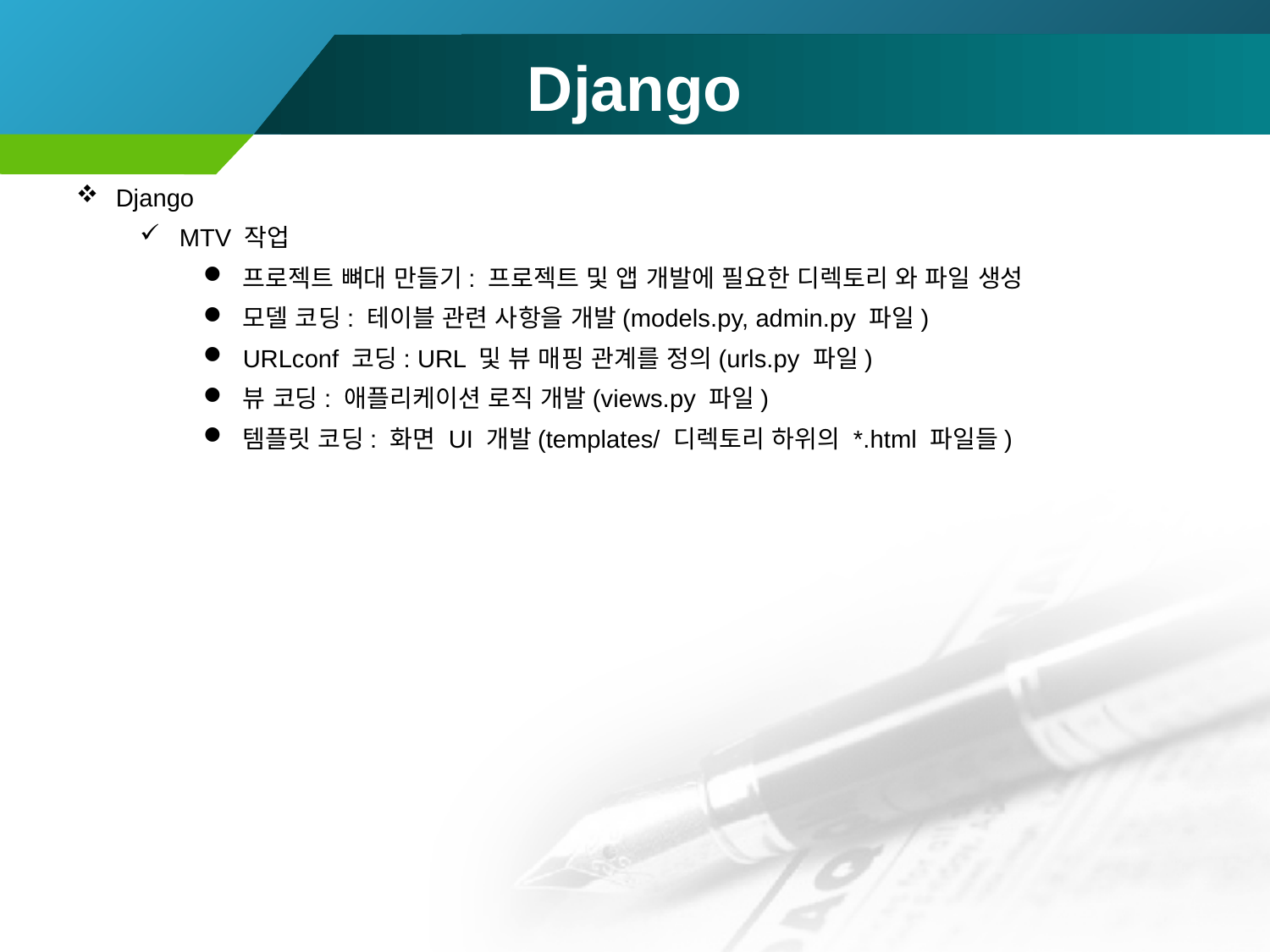

# Django
Django
MTV 작업
프로젝트 뼈대 만들기: 프로젝트 및 앱 개발에 필요한 디렉토리 와 파일 생성
모델 코딩: 테이블 관련 사항을 개발(models.py, admin.py 파일)
URLconf 코딩: URL 및 뷰 매핑 관계를 정의(urls.py 파일)
뷰 코딩: 애플리케이션 로직 개발(views.py 파일)
템플릿 코딩: 화면 UI 개발(templates/ 디렉토리 하위의 *.html 파일들)